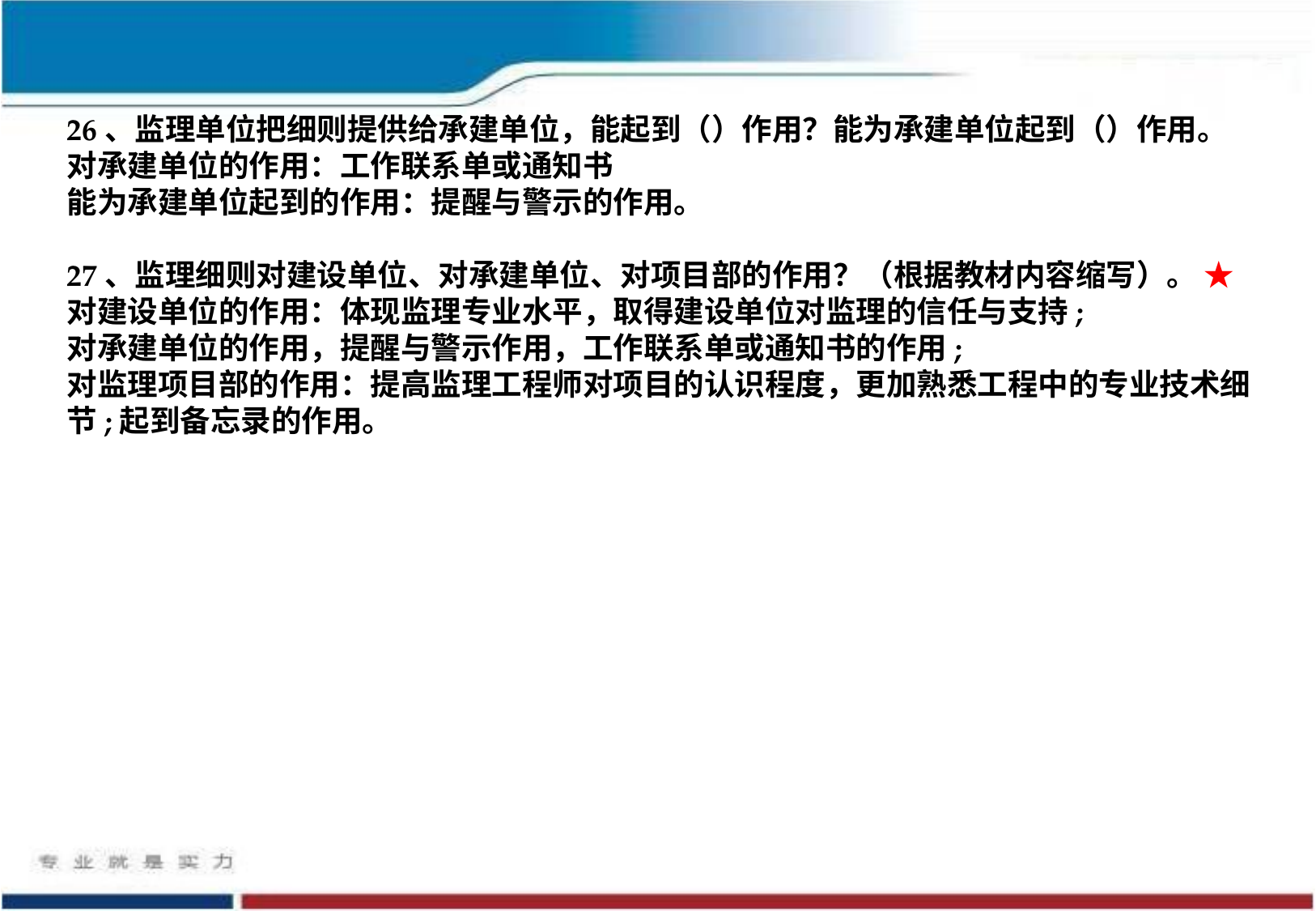

26、监理单位把细则提供给承建单位，能起到（）作用？能为承建单位起到（）作用。
对承建单位的作用：工作联系单或通知书
能为承建单位起到的作用：提醒与警示的作用。

27、监理细则对建设单位、对承建单位、对项目部的作用？（根据教材内容缩写）。 ★
对建设单位的作用：体现监理专业水平，取得建设单位对监理的信任与支持;
对承建单位的作用，提醒与警示作用，工作联系单或通知书的作用;
对监理项目部的作用：提高监理工程师对项目的认识程度，更加熟悉工程中的专业技术细节;起到备忘录的作用。